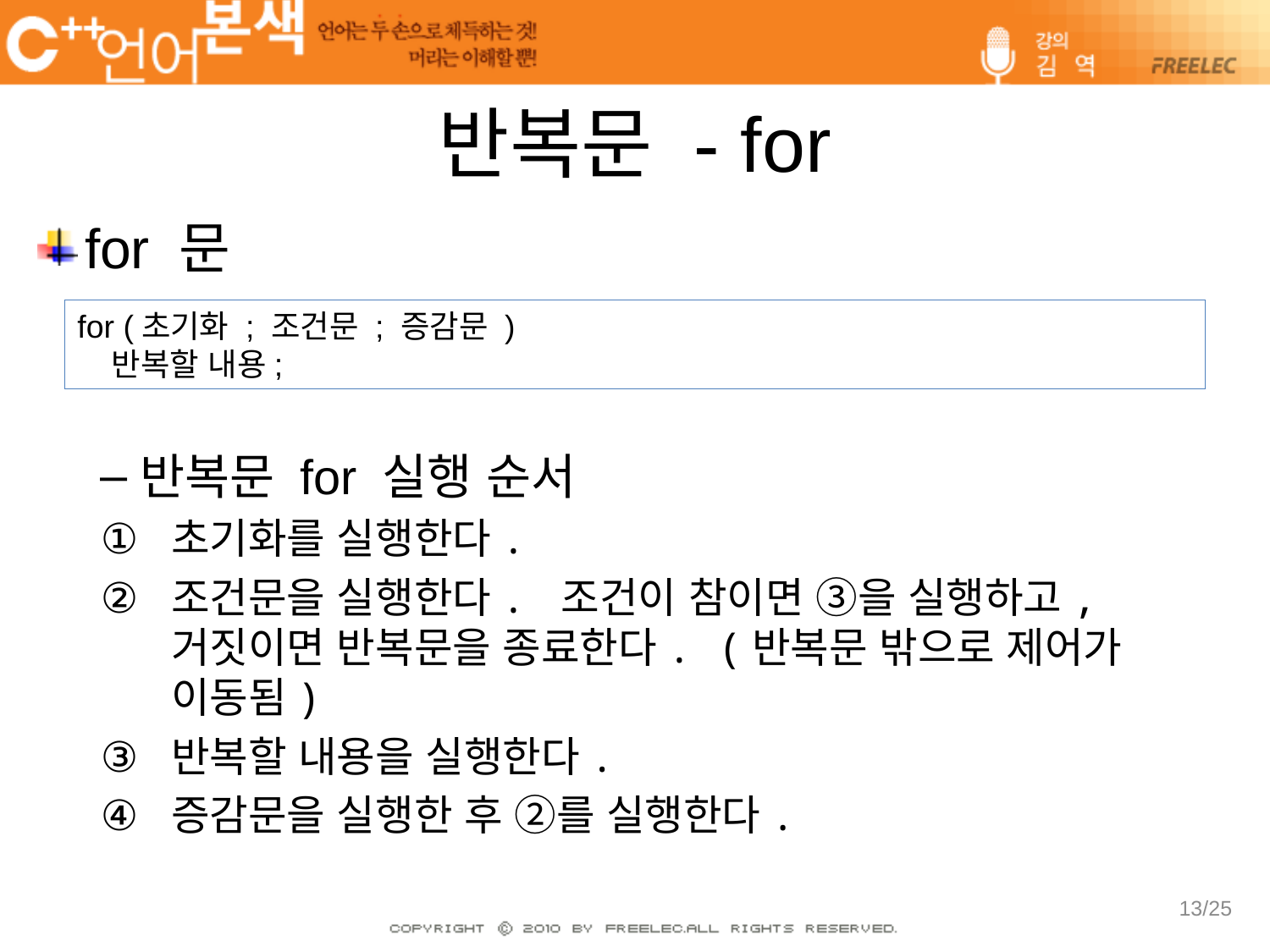

# 반복문 - for
for 문

반복문 for 실행 순서
초기화를 실행한다.
조건문을 실행한다. 조건이 참이면 ③을 실행하고, 거짓이면 반복문을 종료한다. (반복문 밖으로 제어가 이동됨)
반복할 내용을 실행한다.
증감문을 실행한 후 ②를 실행한다.
for (초기화 ; 조건문 ; 증감문 )
   반복할 내용;
13/25